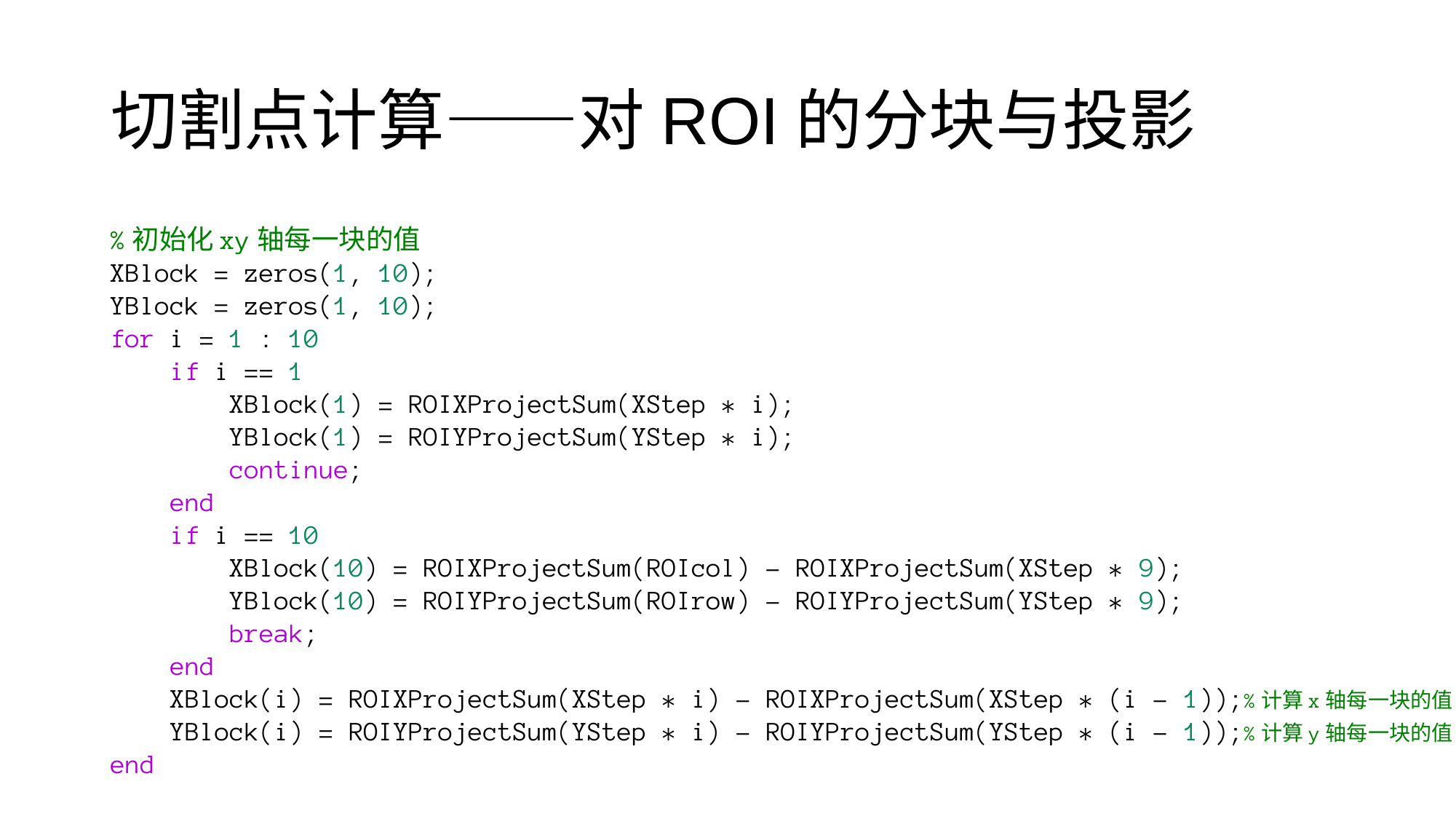

# 切割点计算——对ROI的分块与投影
%初始化xy轴每一块的值
XBlock = zeros(1, 10);
YBlock = zeros(1, 10);
for i = 1 : 10
    if i == 1
        XBlock(1) = ROIXProjectSum(XStep * i);
        YBlock(1) = ROIYProjectSum(YStep * i);
        continue;
    end
    if i == 10
        XBlock(10) = ROIXProjectSum(ROIcol) - ROIXProjectSum(XStep * 9);
        YBlock(10) = ROIYProjectSum(ROIrow) - ROIYProjectSum(YStep * 9);
        break;
    end
    XBlock(i) = ROIXProjectSum(XStep * i) - ROIXProjectSum(XStep * (i - 1));%计算x轴每一块的值
    YBlock(i) = ROIYProjectSum(YStep * i) - ROIYProjectSum(YStep * (i - 1));%计算y轴每一块的值
end